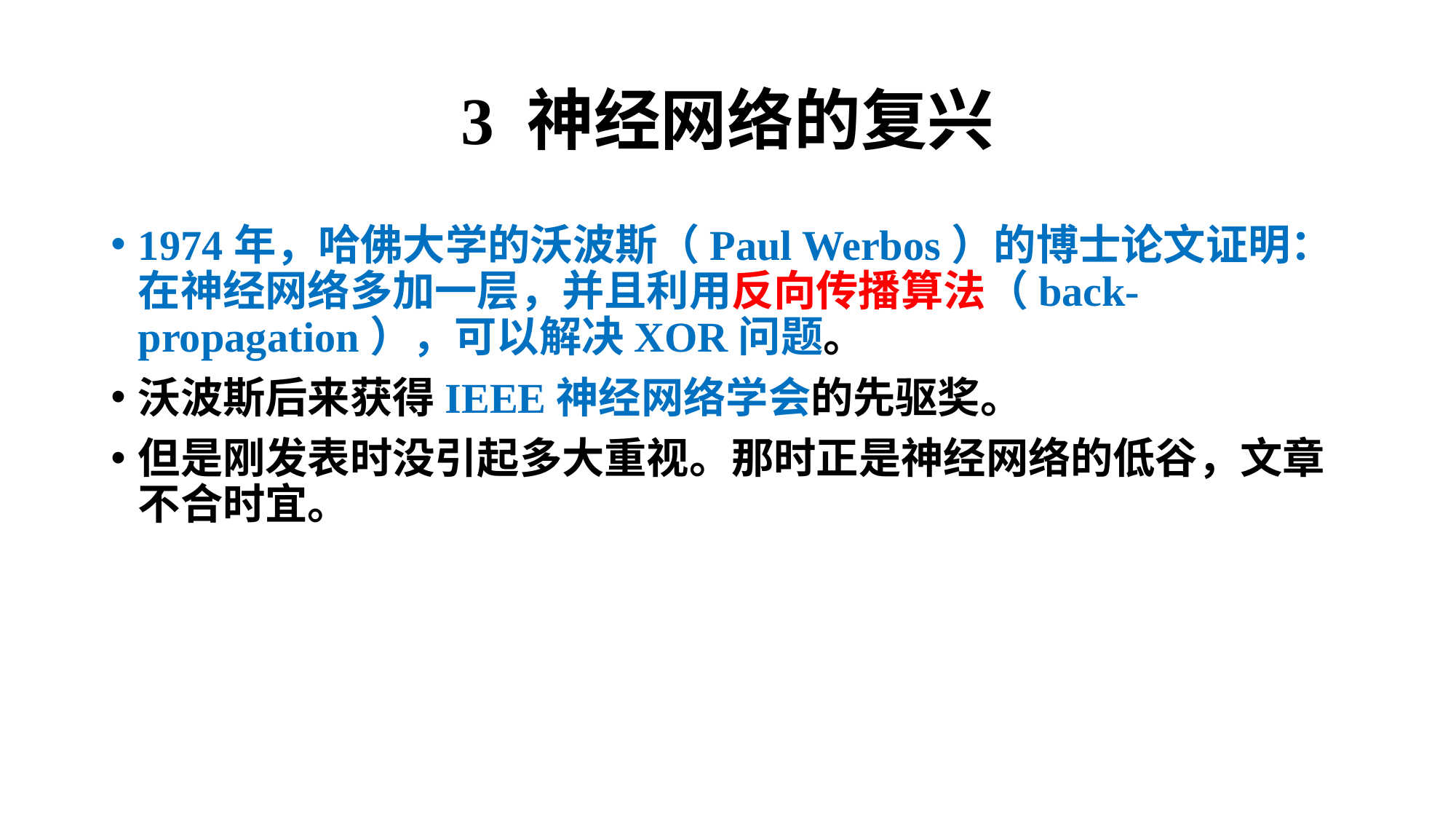

# 3 神经网络的复兴
1974年，哈佛大学的沃波斯（Paul Werbos）的博士论文证明：在神经网络多加一层，并且利用反向传播算法（back-propagation），可以解决XOR问题。
沃波斯后来获得IEEE神经网络学会的先驱奖。
但是刚发表时没引起多大重视。那时正是神经网络的低谷，文章不合时宜。